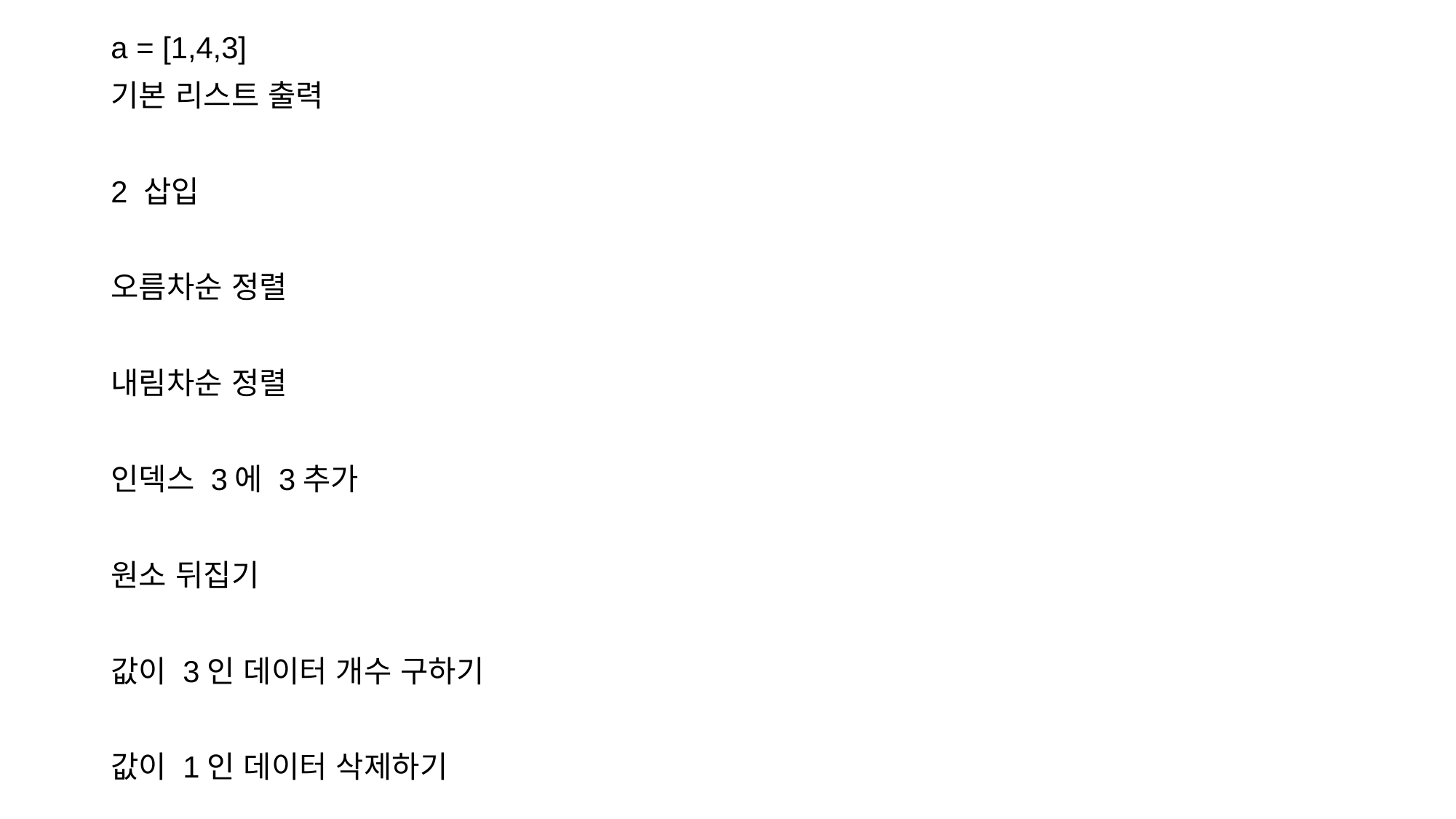

a = [1,4,3]
기본 리스트 출력

2 삽입

오름차순 정렬

내림차순 정렬

인덱스 3에 3추가

원소 뒤집기

값이 3인 데이터 개수 구하기

값이 1인 데이터 삭제하기